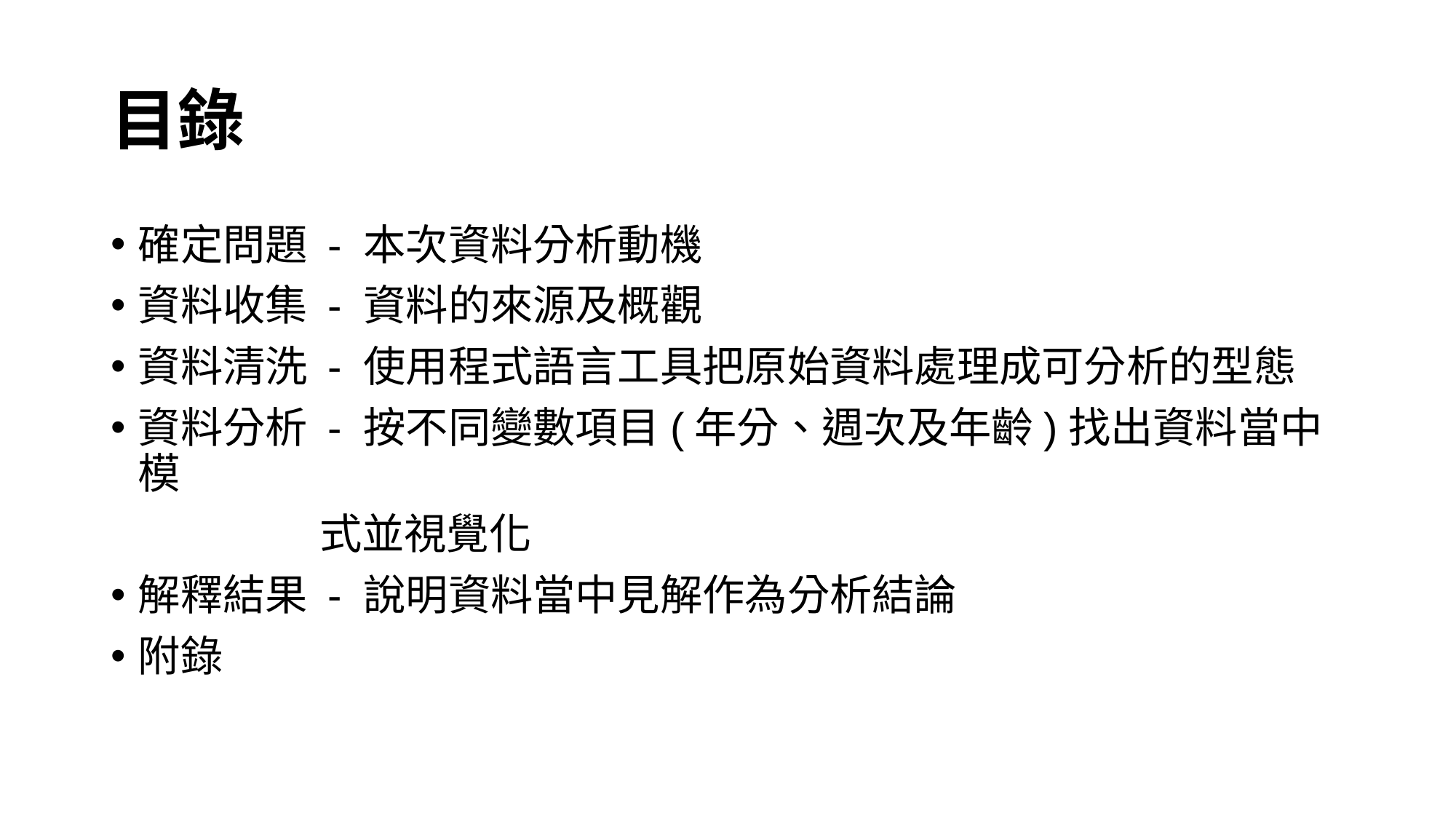

# 目錄
確定問題 - 本次資料分析動機
資料收集 - 資料的來源及概觀
資料清洗 - 使用程式語言工具把原始資料處理成可分析的型態
資料分析 - 按不同變數項目(年分、週次及年齡)找出資料當中模
                     式並視覺化
解釋結果 - 說明資料當中見解作為分析結論
附錄